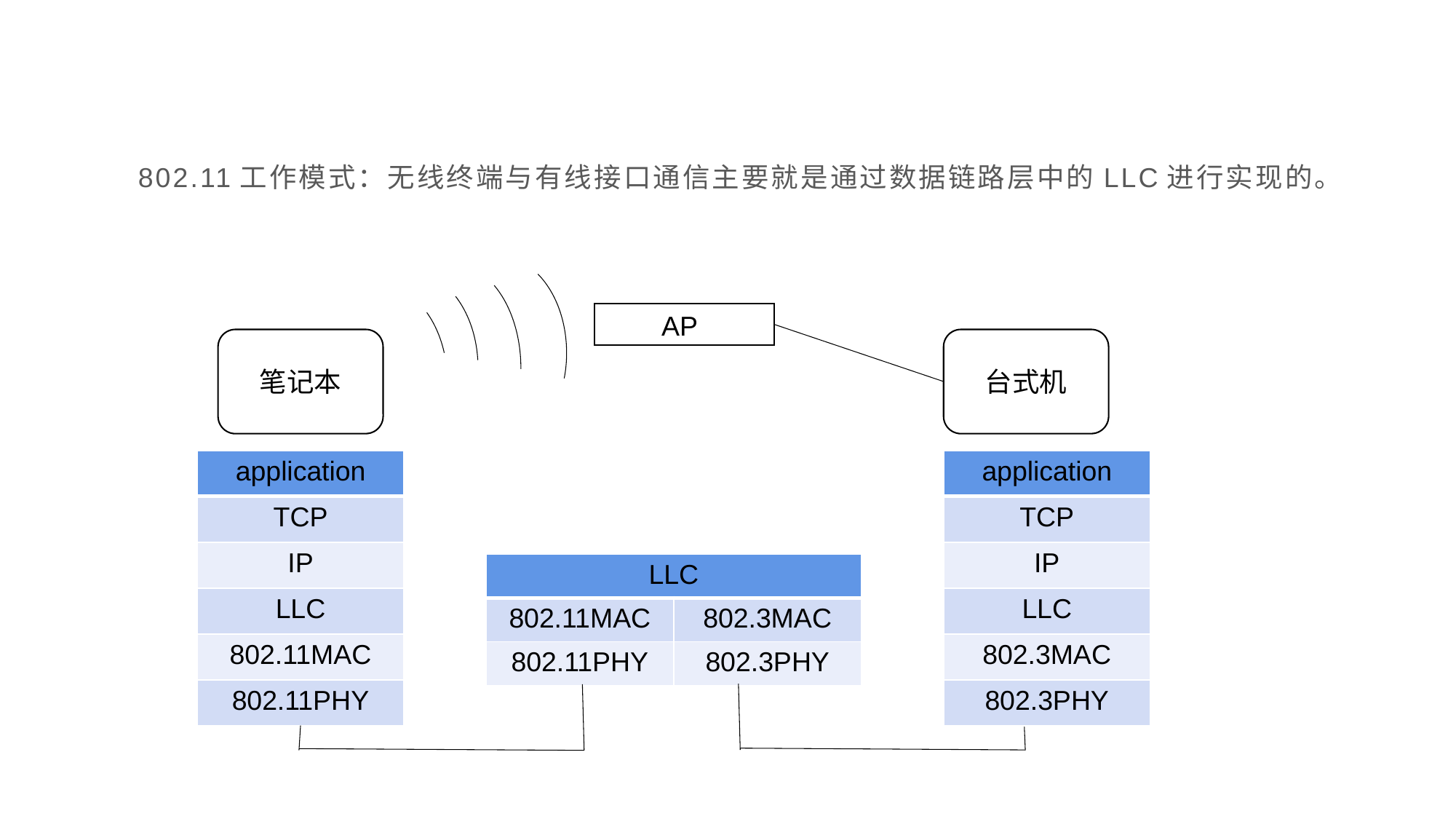

802.11工作模式：无线终端与有线接口通信主要就是通过数据链路层中的LLC进行实现的。

AP

台式机
笔记本
| application |
| --- |
| TCP |
| IP |
| LLC |
| 802.11MAC |
| 802.11PHY |
| application |
| --- |
| TCP |
| IP |
| LLC |
| 802.3MAC |
| 802.3PHY |
| LLC |  |
| --- | --- |
| 802.11MAC | 802.3MAC |
| 802.11PHY | 802.3PHY |